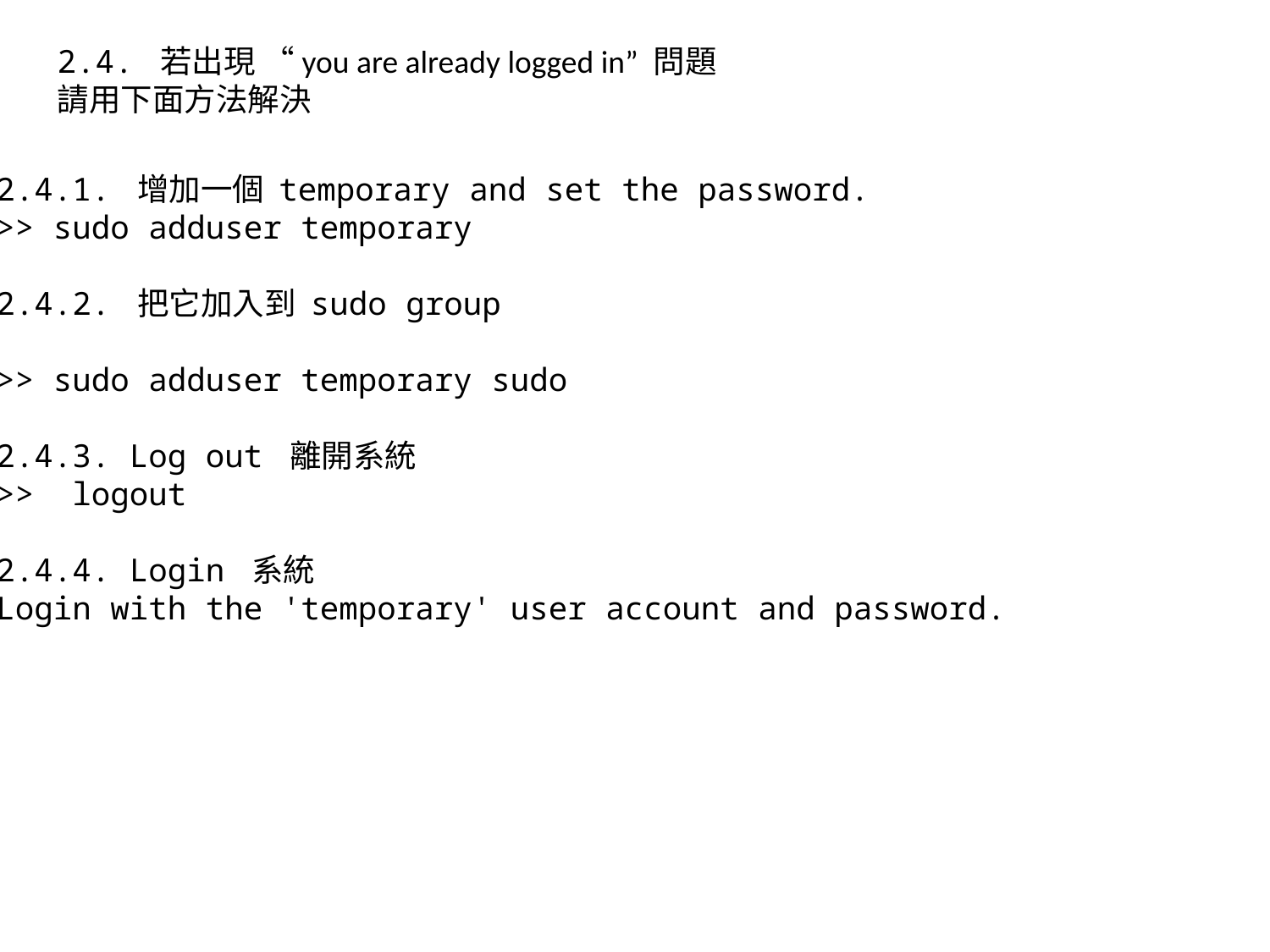

2.4. 若出現 “you are already logged in” 問題
請用下面方法解決
2.4.1. 增加一個 temporary and set the password.
>> sudo adduser temporary

2.4.2. 把它加入到 sudo group

>> sudo adduser temporary sudo

2.4.3. Log out 離開系統
>>  logout

2.4.4. Login 系統
Login with the 'temporary' user account and password.